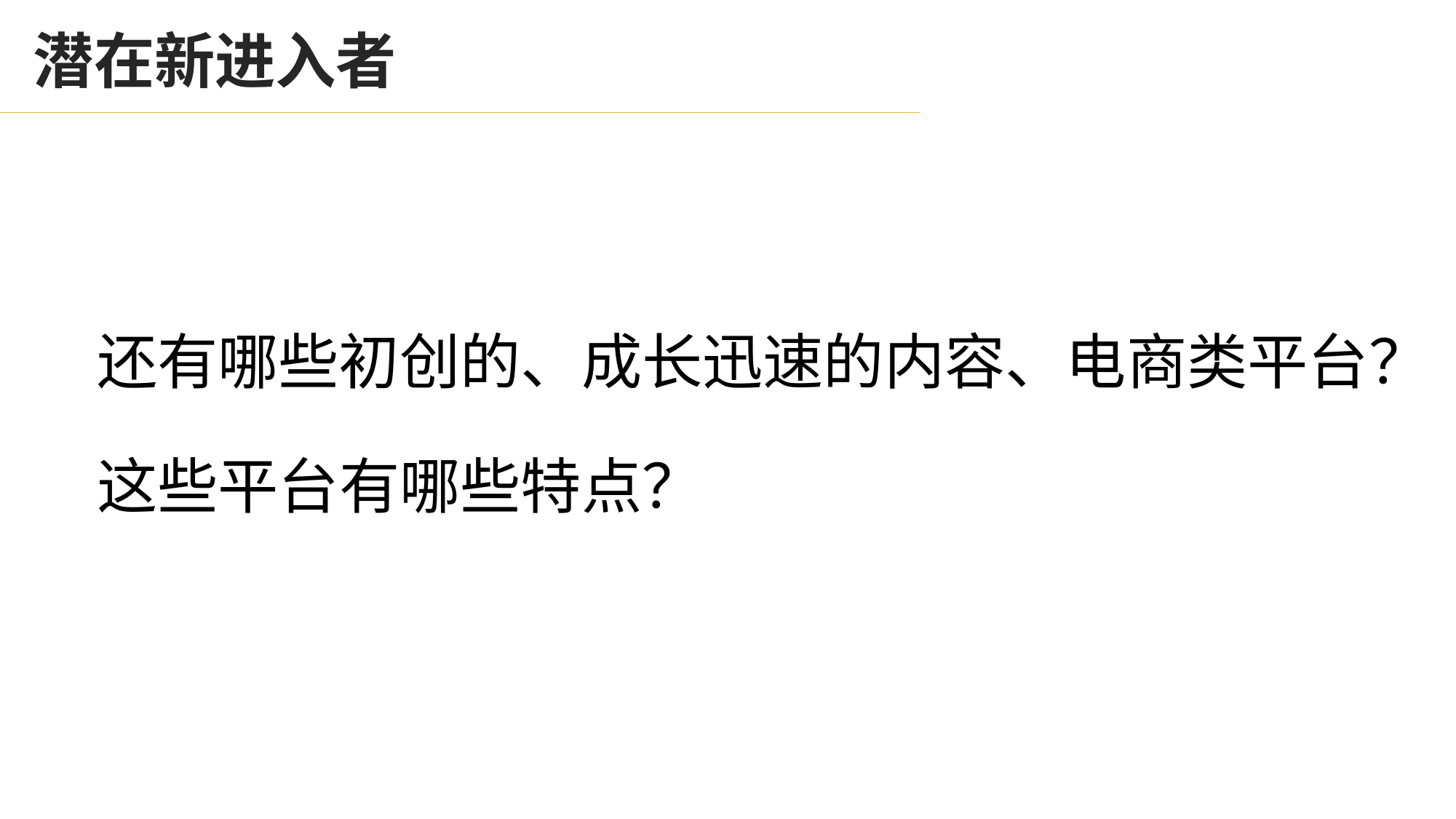

潜在新进入者
还有哪些初创的、成长迅速的内容、电商类平台？
这些平台有哪些特点？